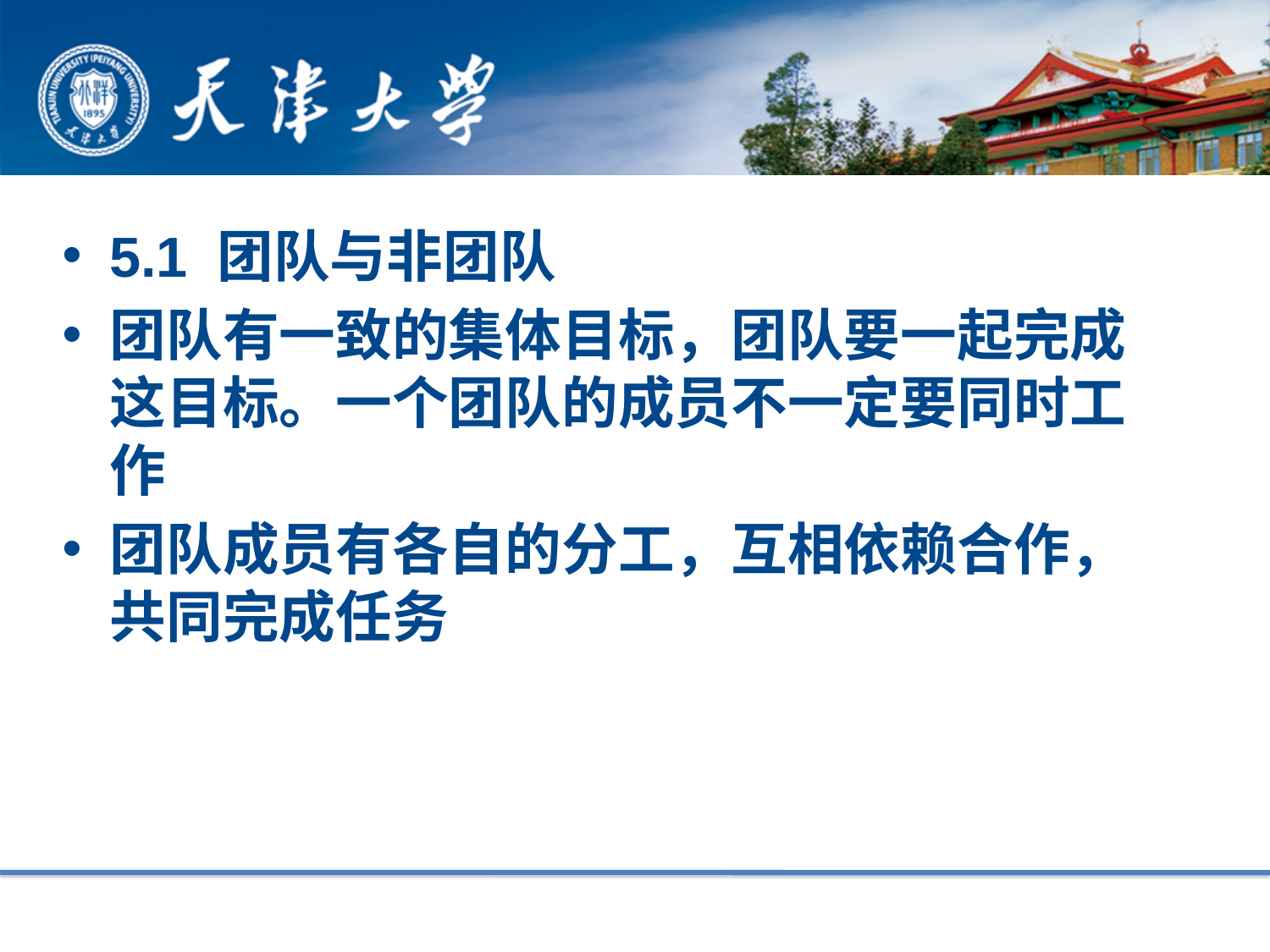

5.1 团队与非团队
团队有一致的集体目标，团队要一起完成这目标。一个团队的成员不一定要同时工作
团队成员有各自的分工，互相依赖合作，共同完成任务